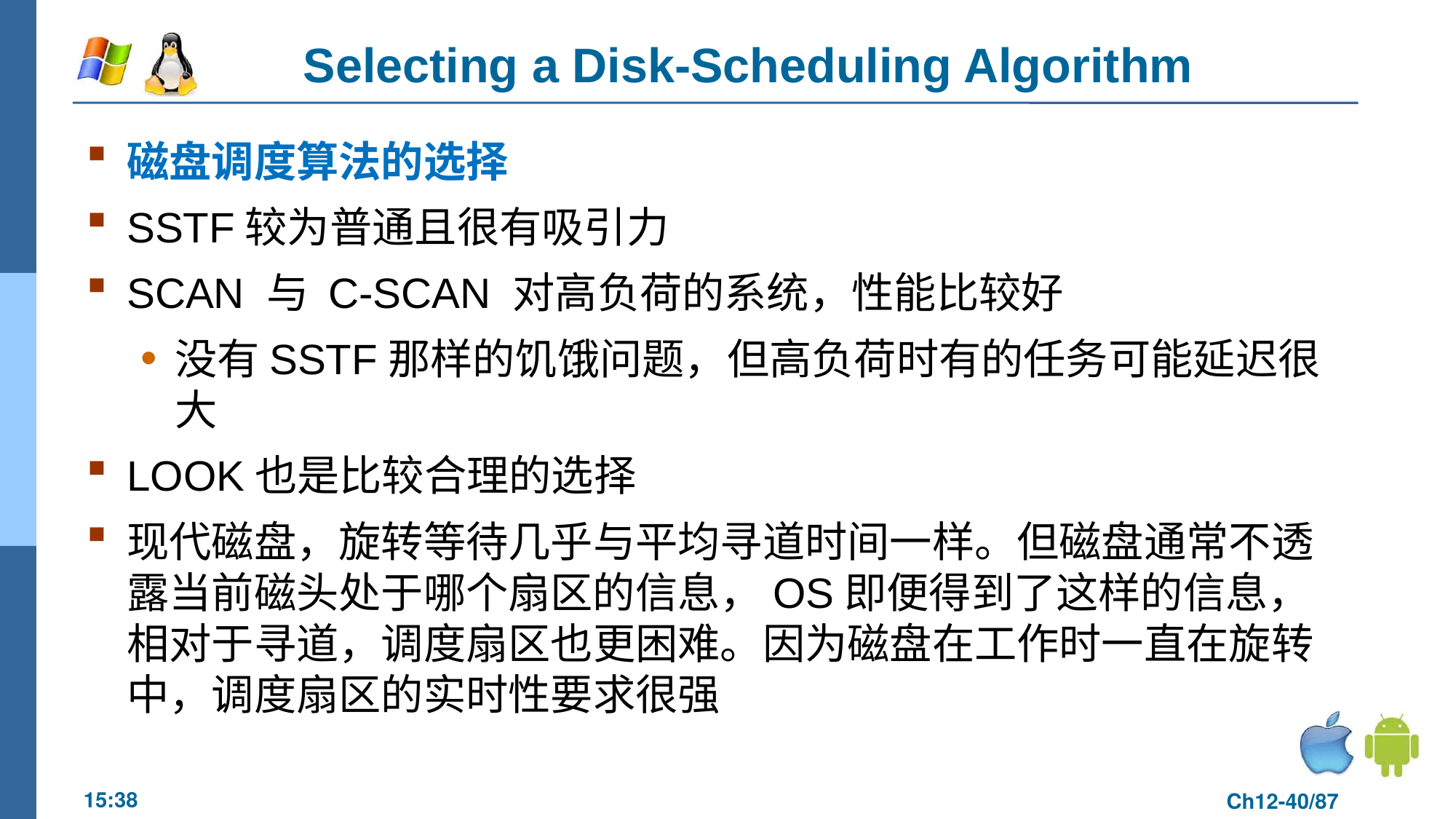

# Selecting a Disk-Scheduling Algorithm
磁盘调度算法的选择
SSTF较为普通且很有吸引力
SCAN 与 C-SCAN 对高负荷的系统，性能比较好
没有SSTF那样的饥饿问题，但高负荷时有的任务可能延迟很大
LOOK也是比较合理的选择
现代磁盘，旋转等待几乎与平均寻道时间一样。但磁盘通常不透露当前磁头处于哪个扇区的信息，OS即便得到了这样的信息，相对于寻道，调度扇区也更困难。因为磁盘在工作时一直在旋转中，调度扇区的实时性要求很强